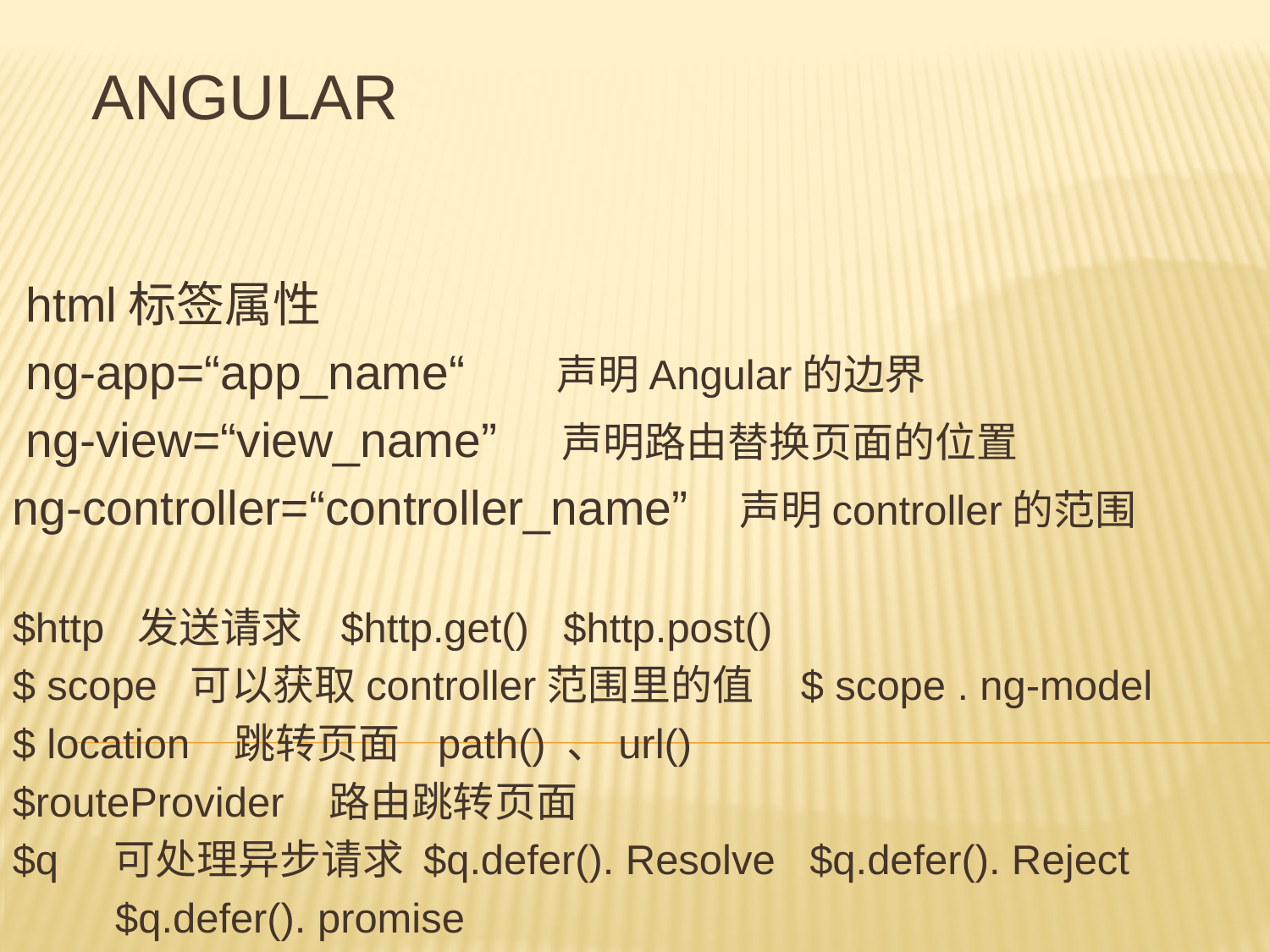

# Angular
 html标签属性
 ng-app=“app_name“      声明Angular的边界
 ng-view=“view_name”    声明路由替换页面的位置
ng-controller=“controller_name”   声明controller的范围

$http  发送请求   $http.get()   $http.post()
$ scope  可以获取controller范围里的值    $ scope . ng-model
$ location   跳转页面   path() 、url()
$routeProvider   路由跳转页面
$q    可处理异步请求 $q.defer(). Resolve   $q.defer(). Reject
         $q.defer(). promise